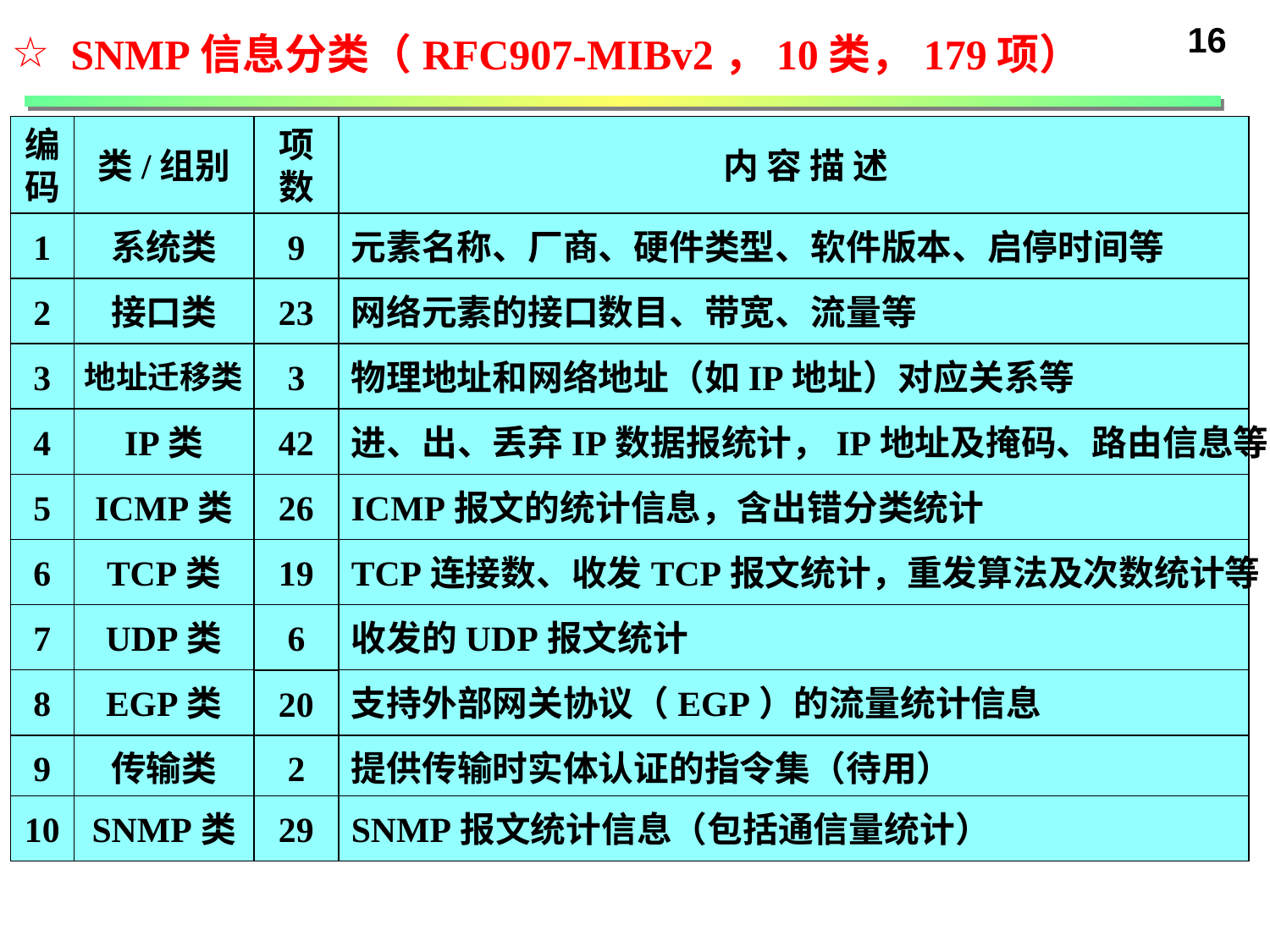

16
  SNMP信息分类（RFC907-MIBv2，10类，179项）

编
码
类/组别
项
数
  内 容 描 述
1
系统类
9
元素名称、厂商、硬件类型、软件版本、启停时间等
2
接口类
23
网络元素的接口数目、带宽、流量等
3
地址迁移类
3
物理地址和网络地址（如IP地址）对应关系等
4
IP类
42
进、出、丢弃IP数据报统计，IP地址及掩码、路由信息等
5
ICMP类
26
ICMP报文的统计信息，含出错分类统计
6
TCP类
19
TCP连接数、收发TCP报文统计，重发算法及次数统计等
7
UDP类
6
收发的UDP报文统计
8
EGP类
支持外部网关协议（EGP）的流量统计信息
20
9
传输类
2
提供传输时实体认证的指令集（待用）
10
SNMP类
29
SNMP报文统计信息（包括通信量统计）